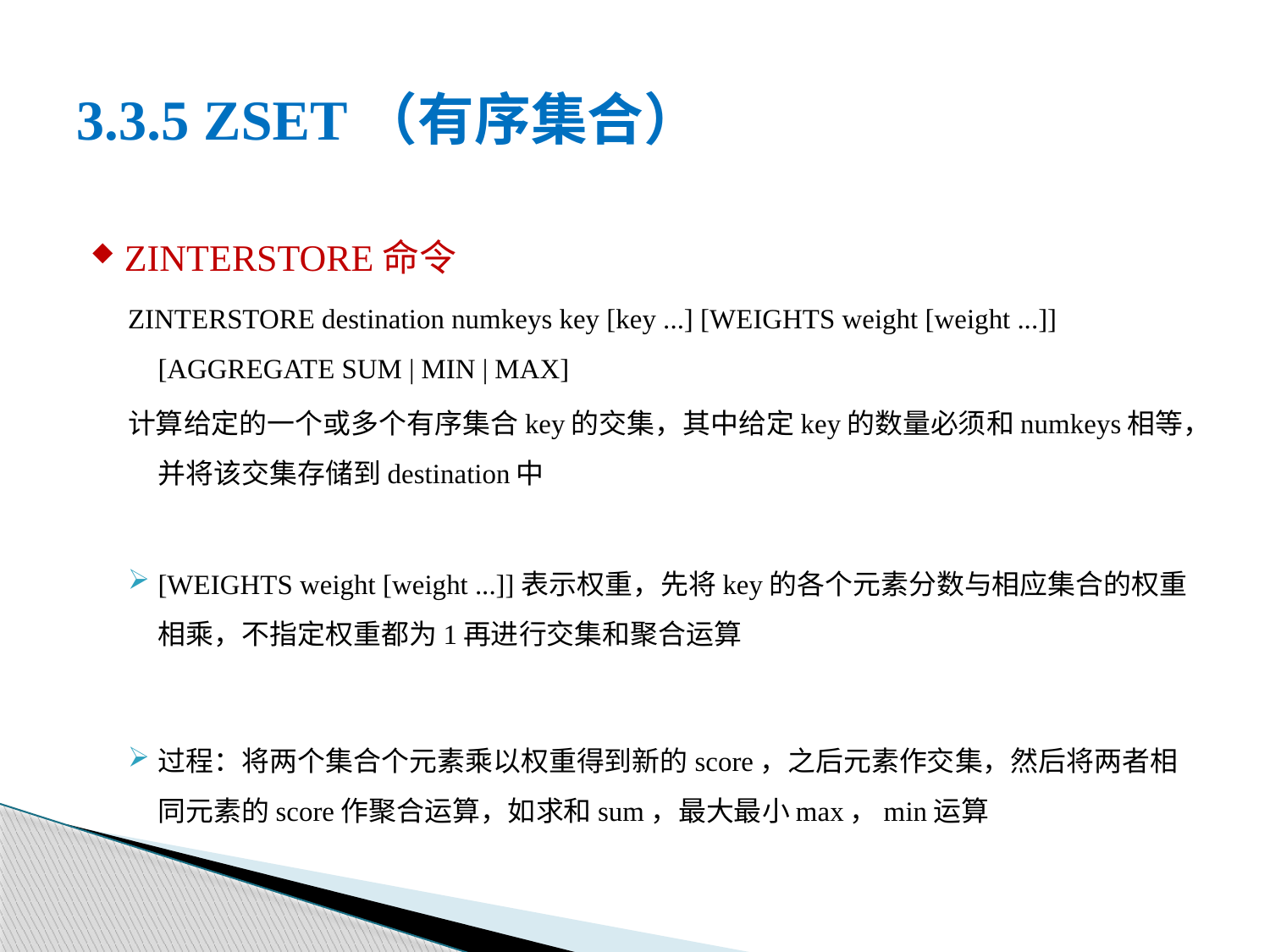

# 3.3.5 ZSET（有序集合）
ZINTERSTORE命令
ZINTERSTORE destination numkeys key [key ...] [WEIGHTS weight [weight ...]] [AGGREGATE SUM | MIN | MAX]
计算给定的一个或多个有序集合key的交集，其中给定key的数量必须和numkeys相等，并将该交集存储到destination中

[WEIGHTS weight [weight ...]]表示权重，先将key的各个元素分数与相应集合的权重相乘，不指定权重都为1再进行交集和聚合运算

过程：将两个集合个元素乘以权重得到新的score，之后元素作交集，然后将两者相同元素的score作聚合运算，如求和sum，最大最小max，min运算